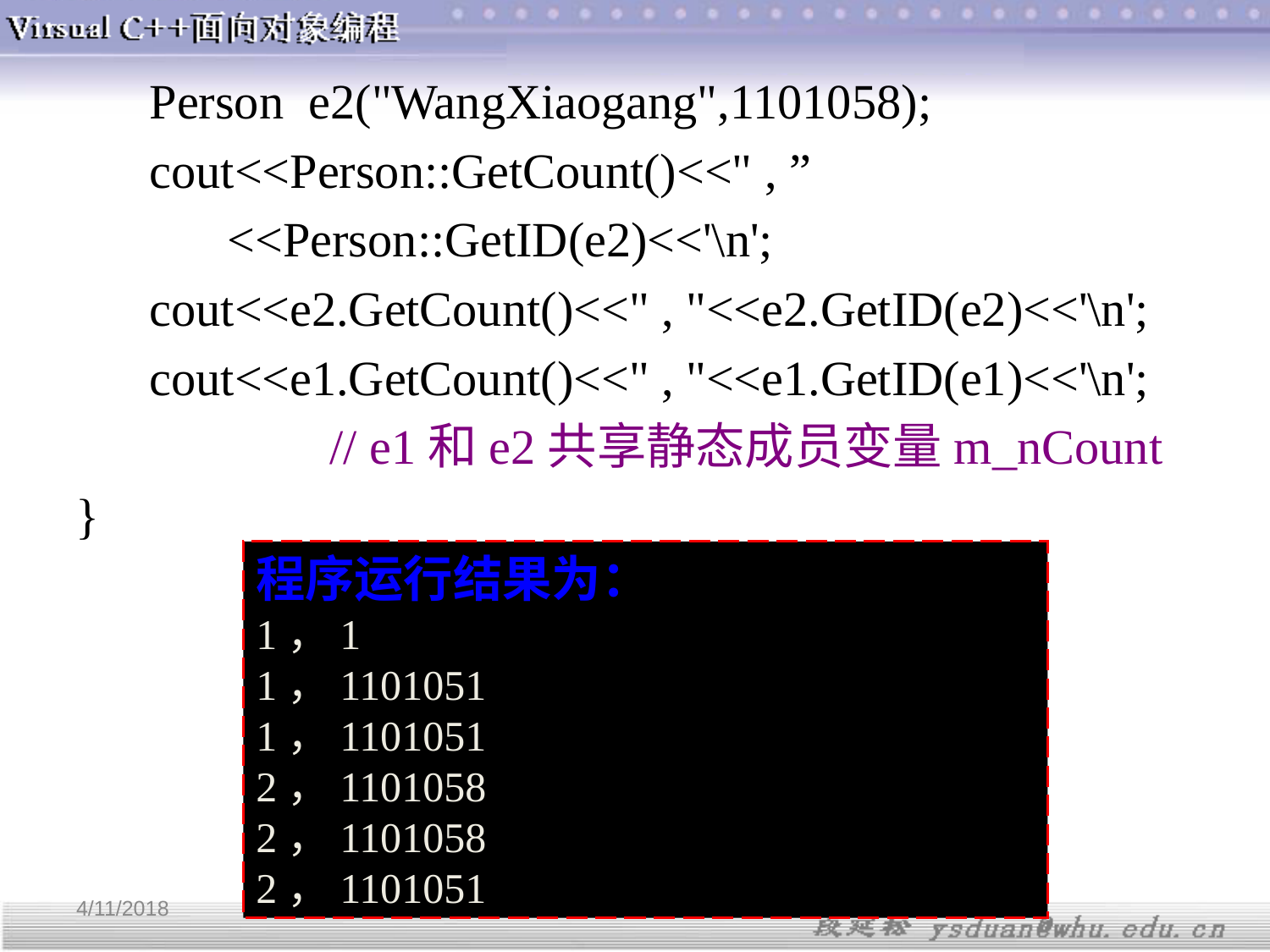

Person  e2("WangXiaogang",1101058);
      cout<<Person::GetCount()<<" , ”
	  <<Person::GetID(e2)<<'\n';
      cout<<e2.GetCount()<<" , "<<e2.GetID(e2)<<'\n';
      cout<<e1.GetCount()<<" , "<<e1.GetID(e1)<<'\n';
	 	// e1和e2共享静态成员变量m_nCount
}
程序运行结果为：
1，1
1，1101051
1，1101051
2，1101058
2，1101058
2，1101051
4/11/2018